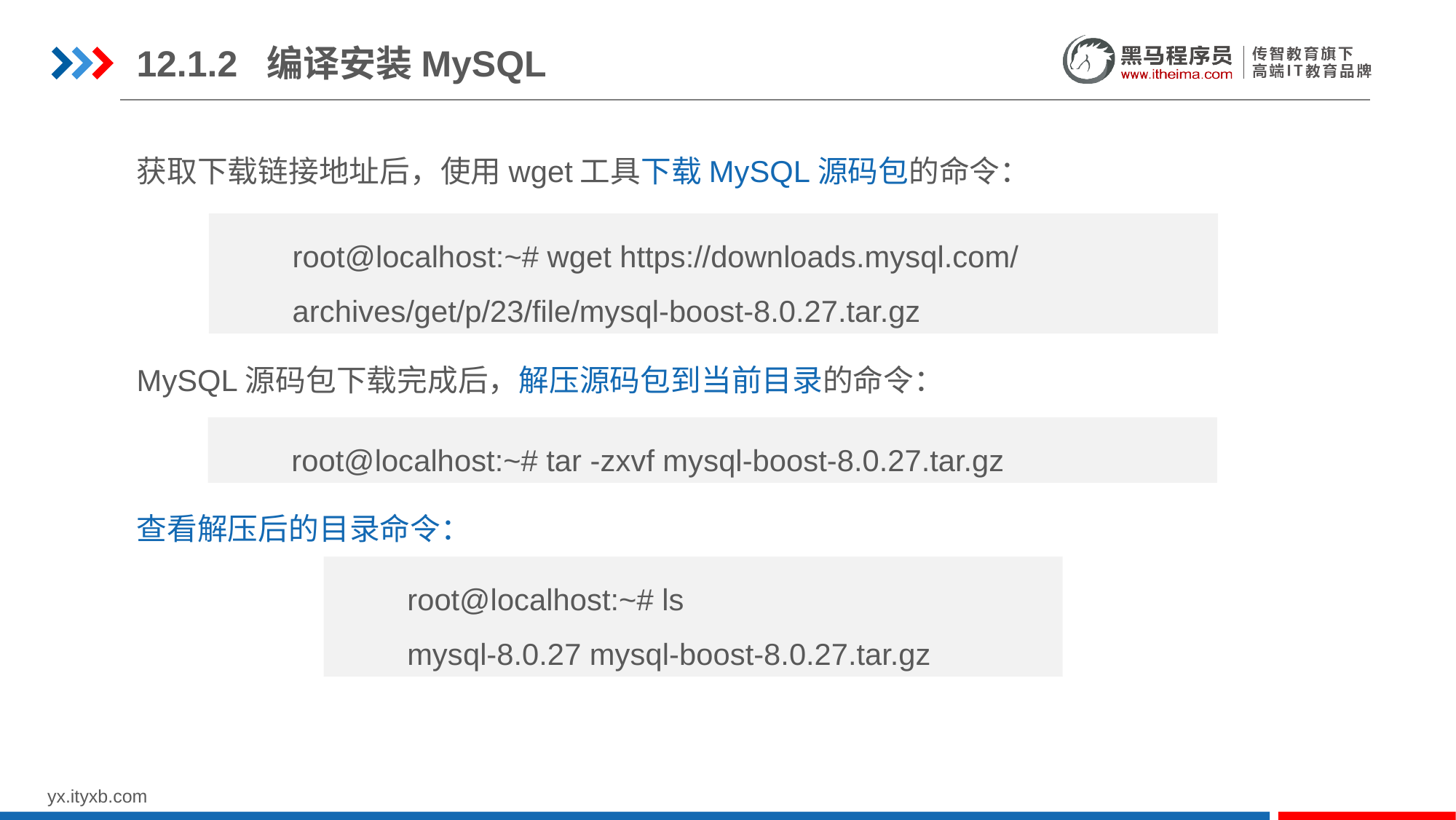

12.1.2  编译安装MySQL
获取下载链接地址后，使用wget工具下载MySQL源码包的命令：
root@localhost:~# wget https://downloads.mysql.com/
archives/get/p/23/file/mysql-boost-8.0.27.tar.gz
MySQL源码包下载完成后，解压源码包到当前目录的命令：
root@localhost:~# tar -zxvf mysql-boost-8.0.27.tar.gz
查看解压后的目录命令：
root@localhost:~# ls
mysql-8.0.27 mysql-boost-8.0.27.tar.gz